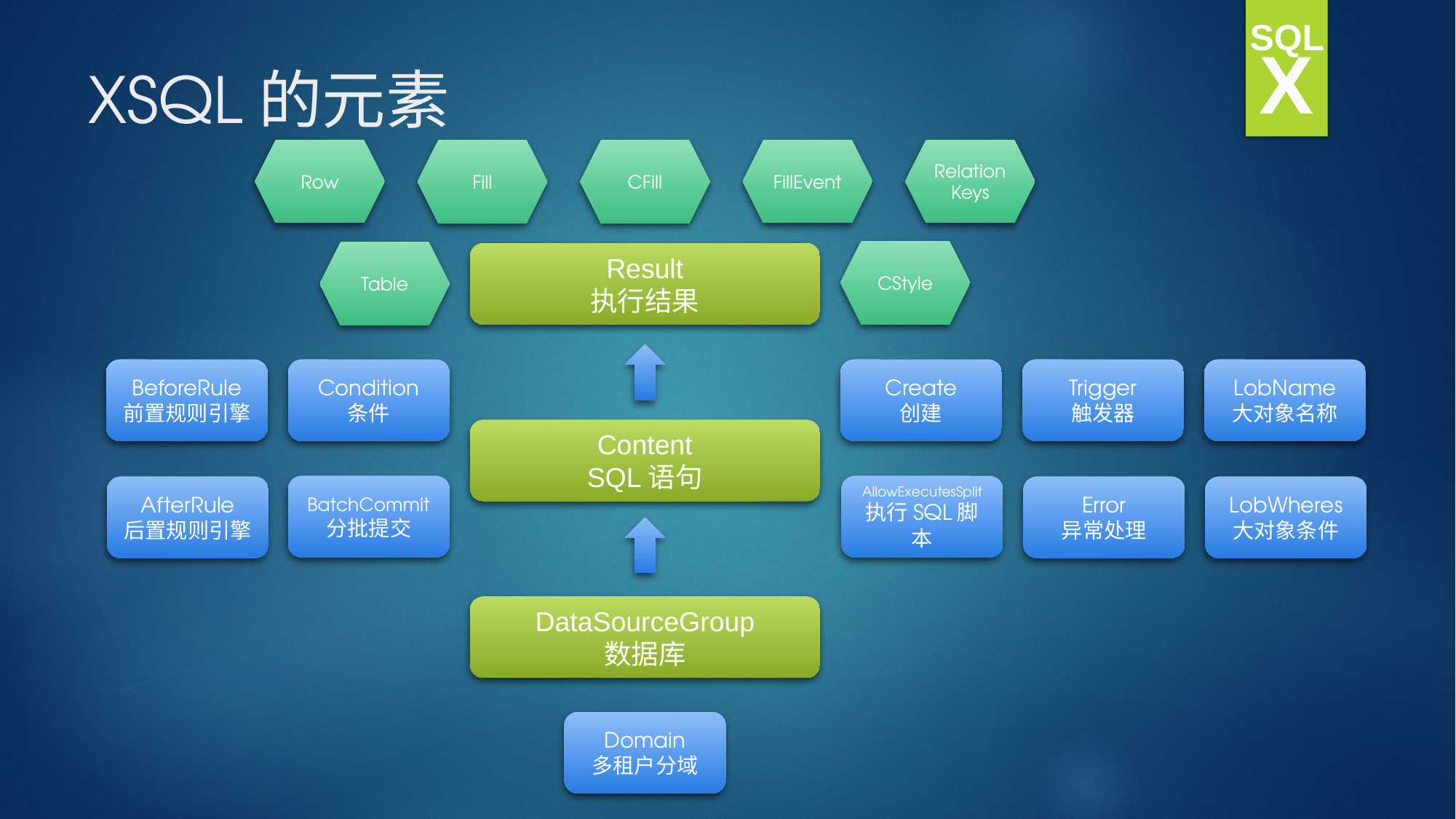

SQL
X
# XSQL的元素
RelationKeys
Row
FillEvent
Fill
CFill
CStyle
Table
Result
执行结果

Create
创建
Condition
条件
BeforeRule
前置规则引擎
Trigger
触发器
LobName
大对象名称
Content
SQL语句
BatchCommit
分批提交
AllowExecutesSplit
执行SQL脚本
AfterRule
后置规则引擎
Error
异常处理
LobWheres
大对象条件

DataSourceGroup
数据库
Domain
多租户分域